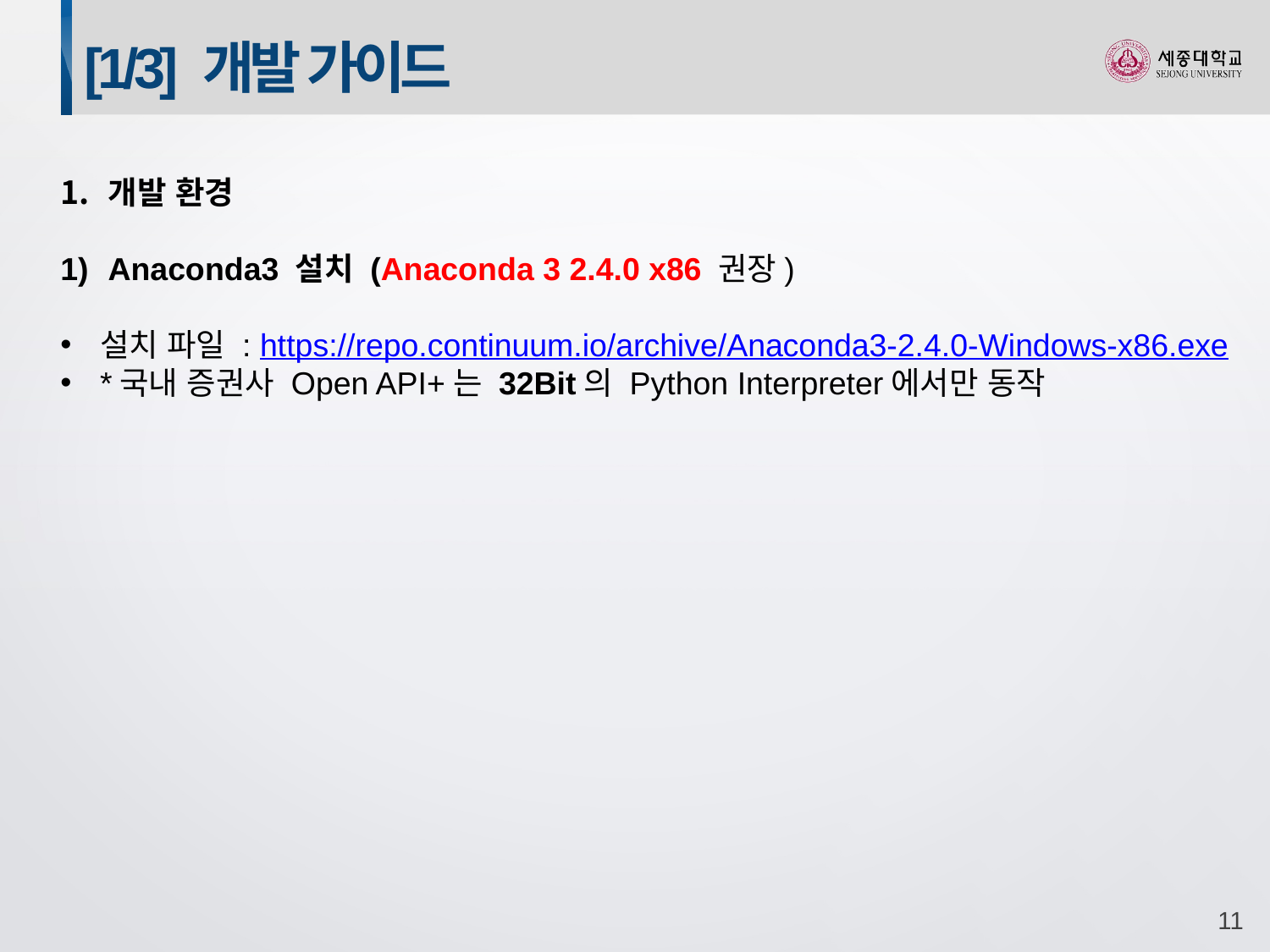

[1/3] 개발 가이드
개발 환경

Anaconda3 설치 (Anaconda 3 2.4.0 x86 권장)

설치 파일 : https://repo.continuum.io/archive/Anaconda3-2.4.0-Windows-x86.exe
*국내 증권사 Open API+는 32Bit의 Python Interpreter에서만 동작